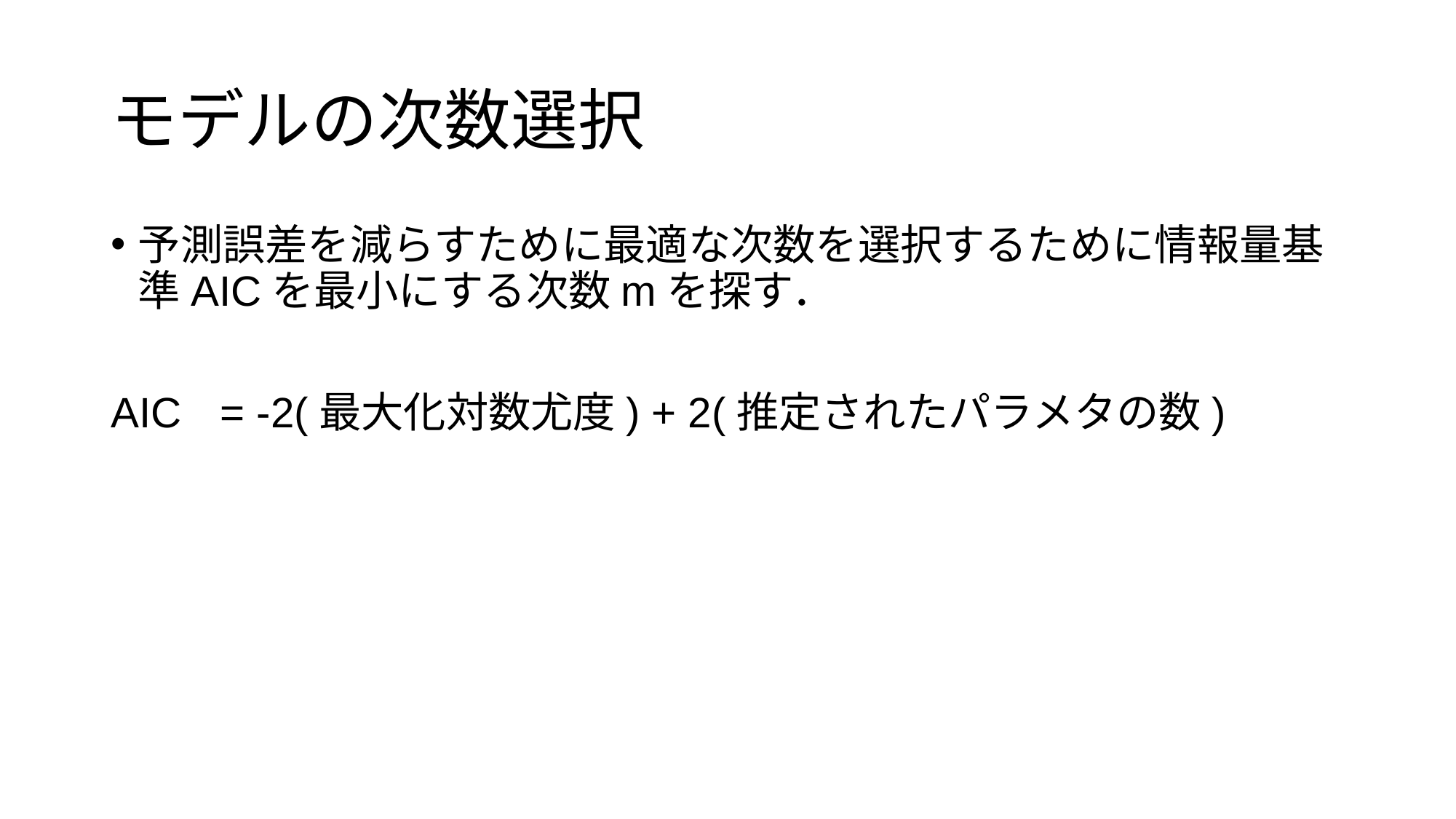

# モデルの次数選択
予測誤差を減らすために最適な次数を選択するために情報量基準AICを最小にする次数mを探す．

AIC	= -2(最大化対数尤度) + 2(推定されたパラメタの数)